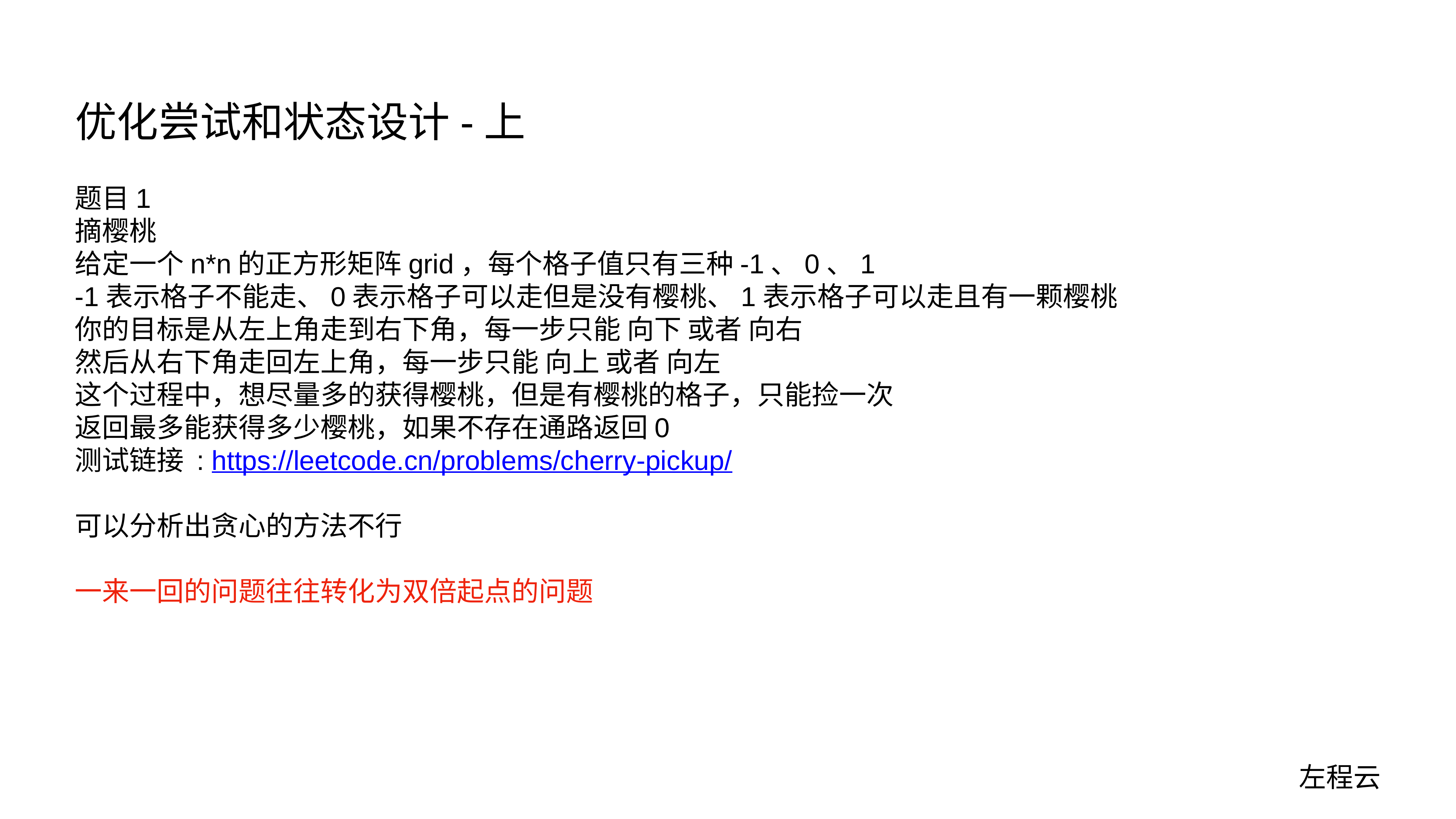

# 优化尝试和状态设计-上
题目1
摘樱桃
给定一个n*n的正方形矩阵grid，每个格子值只有三种-1、0、1
-1表示格子不能走、0表示格子可以走但是没有樱桃、1表示格子可以走且有一颗樱桃
你的目标是从左上角走到右下角，每一步只能 向下 或者 向右
然后从右下角走回左上角，每一步只能 向上 或者 向左
这个过程中，想尽量多的获得樱桃，但是有樱桃的格子，只能捡一次
返回最多能获得多少樱桃，如果不存在通路返回0
测试链接 : https://leetcode.cn/problems/cherry-pickup/

可以分析出贪心的方法不行

一来一回的问题往往转化为双倍起点的问题
左程云